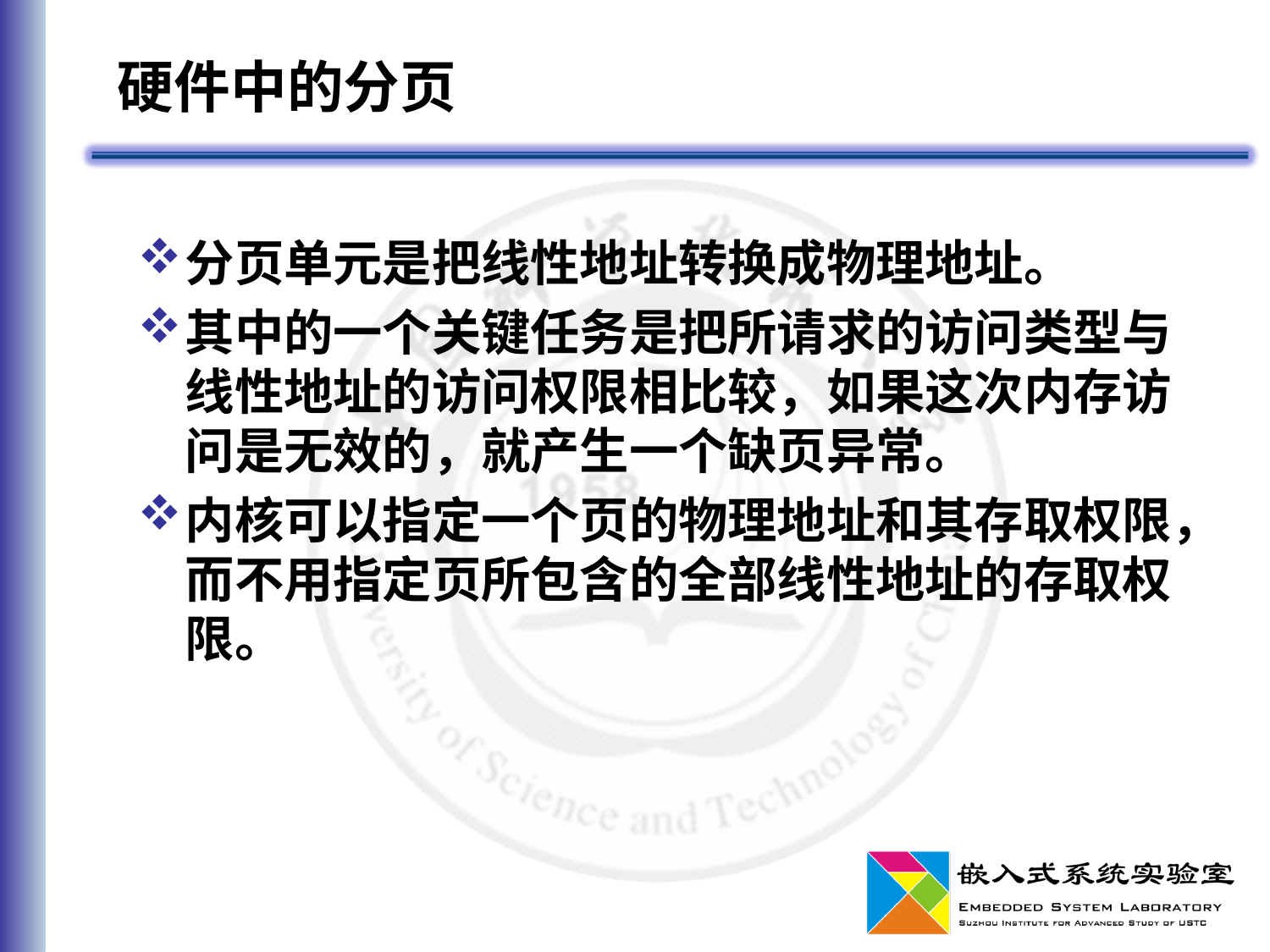

# 硬件中的分页
分页单元是把线性地址转换成物理地址。
其中的一个关键任务是把所请求的访问类型与线性地址的访问权限相比较，如果这次内存访问是无效的，就产生一个缺页异常。
内核可以指定一个页的物理地址和其存取权限，而不用指定页所包含的全部线性地址的存取权限。